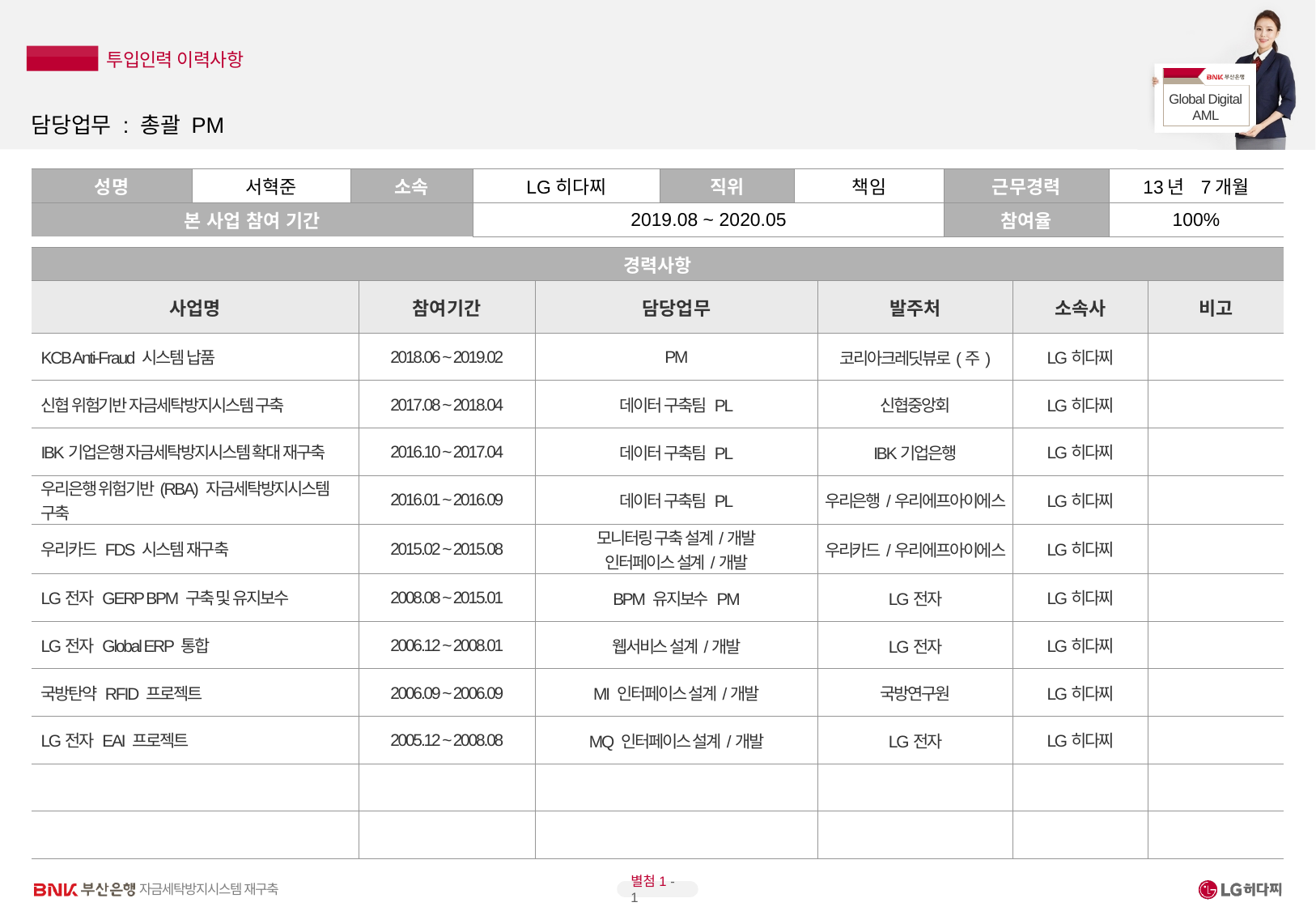

# 담당업무 : 총괄 PM
| 성명 | 서혁준 | 소속 | LG히다찌 | 직위 | 책임 | 근무경력 | 13년 7개월 |
| --- | --- | --- | --- | --- | --- | --- | --- |
| 본 사업 참여 기간 |  |  | 2019.08 ~ 2020.05 |  |  | 참여율 | 100% |
| 경력사항 |  |  |  |  |  |
| --- | --- | --- | --- | --- | --- |
| 사업명 | 참여기간 | 담당업무 | 발주처 | 소속사 | 비고 |
| KCB Anti-Fraud 시스템 납품 | 2018.06 ~ 2019.02 | PM | 코리아크레딧뷰로(주) | LG히다찌 |  |
| 신협 위험기반 자금세탁방지시스템 구축 | 2017.08 ~ 2018.04 | 데이터 구축팀 PL | 신협중앙회 | LG히다찌 |  |
| IBK기업은행 자금세탁방지시스템 확대 재구축 | 2016.10 ~ 2017.04 | 데이터 구축팀 PL | IBK기업은행 | LG히다찌 |  |
| 우리은행 위험기반(RBA) 자금세탁방지시스템 구축 | 2016.01 ~ 2016.09 | 데이터 구축팀 PL | 우리은행/우리에프아이에스 | LG히다찌 |  |
| 우리카드 FDS 시스템 재구축 | 2015.02 ~ 2015.08 | 모니터링 구축 설계/개발 인터페이스 설계/개발 | 우리카드/우리에프아이에스 | LG히다찌 |  |
| LG전자 GERP BPM 구축 및 유지보수 | 2008.08 ~ 2015.01 | BPM 유지보수 PM | LG전자 | LG히다찌 |  |
| LG전자 Global ERP 통합 | 2006.12 ~ 2008.01 | 웹서비스 설계/개발 | LG전자 | LG히다찌 |  |
| 국방탄약 RFID 프로젝트 | 2006.09 ~ 2006.09 | MI 인터페이스 설계/개발 | 국방연구원 | LG히다찌 |  |
| LG전자 EAI 프로젝트 | 2005.12 ~ 2008.08 | MQ 인터페이스 설계/개발 | LG전자 | LG히다찌 |  |
|  |  |  |  |  |  |
|  |  |  |  |  |  |
별첨1 - 1